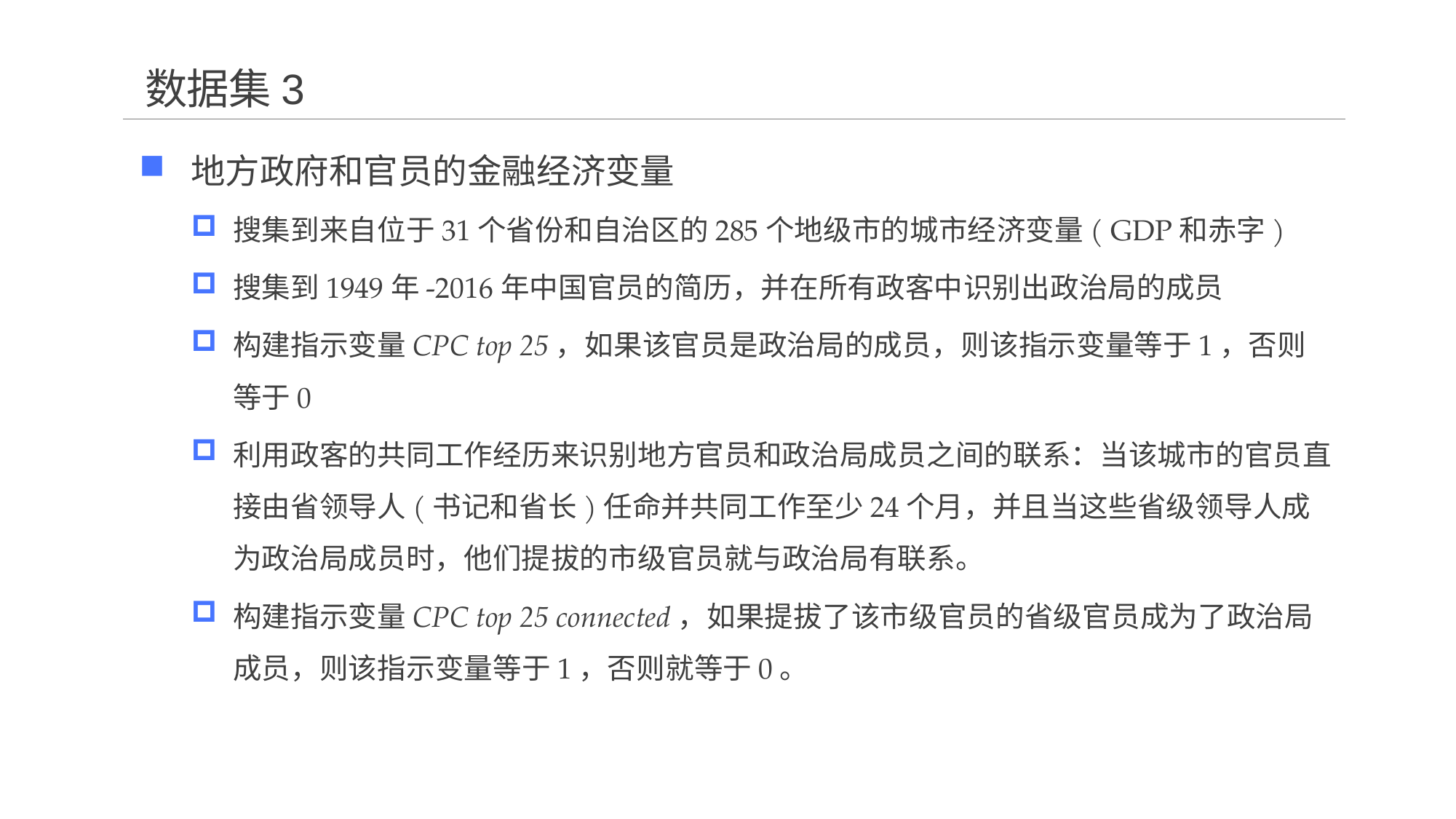

# 数据集3
地方政府和官员的金融经济变量
搜集到来自位于31个省份和自治区的285个地级市的城市经济变量( GDP和赤字)
搜集到1949年-2016年中国官员的简历，并在所有政客中识别出政治局的成员
构建指示变量CPC top 25，如果该官员是政治局的成员，则该指示变量等于1，否则等于0
利用政客的共同工作经历来识别地方官员和政治局成员之间的联系：当该城市的官员直接由省领导人(书记和省长)任命并共同工作至少24个月，并且当这些省级领导人成为政治局成员时，他们提拔的市级官员就与政治局有联系。
构建指示变量CPC top 25 connected，如果提拔了该市级官员的省级官员成为了政治局成员，则该指示变量等于1，否则就等于0。